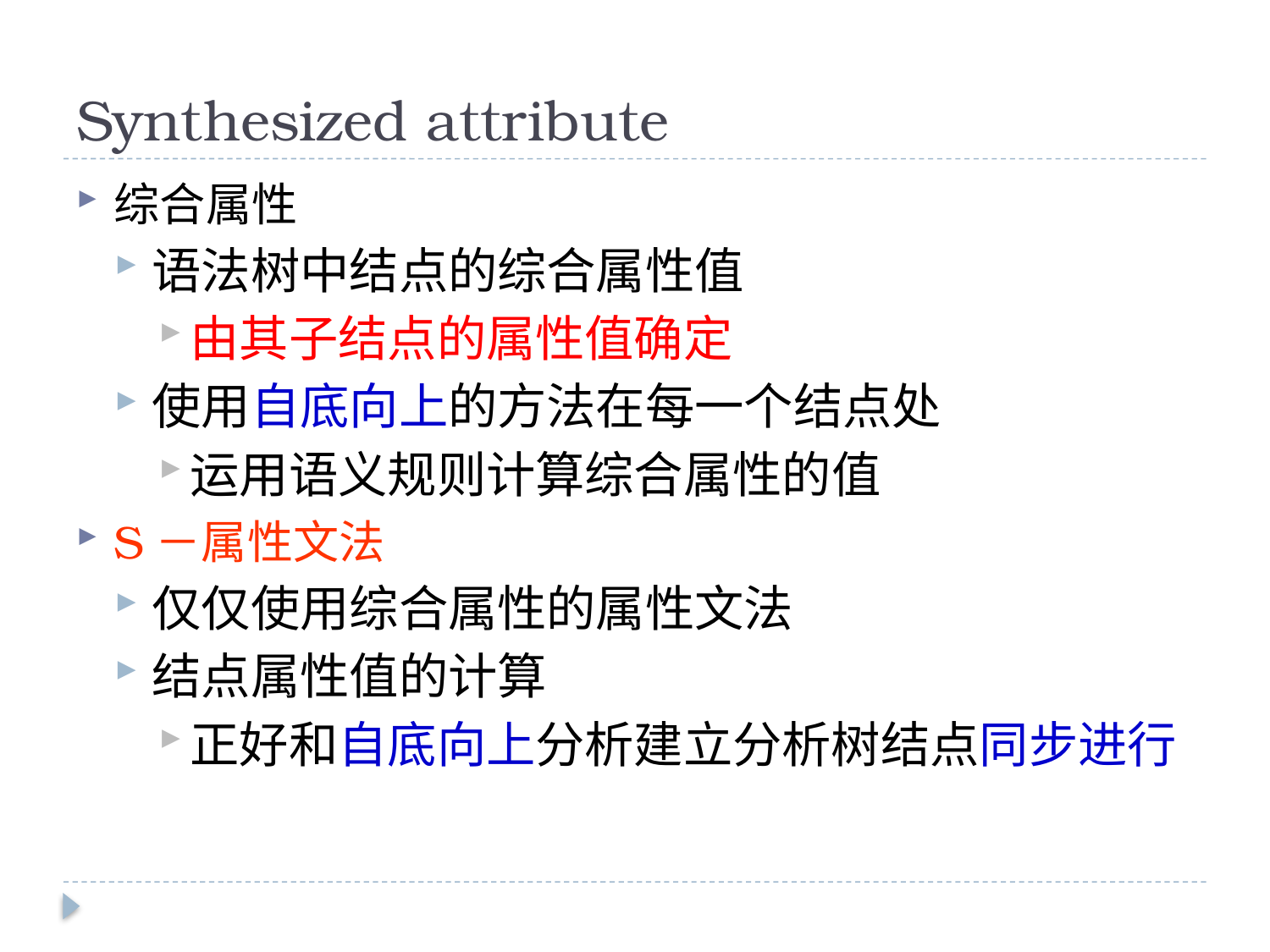

# Synthesized attribute
综合属性
语法树中结点的综合属性值
由其子结点的属性值确定
使用自底向上的方法在每一个结点处
运用语义规则计算综合属性的值
S－属性文法
仅仅使用综合属性的属性文法
结点属性值的计算
正好和自底向上分析建立分析树结点同步进行

14